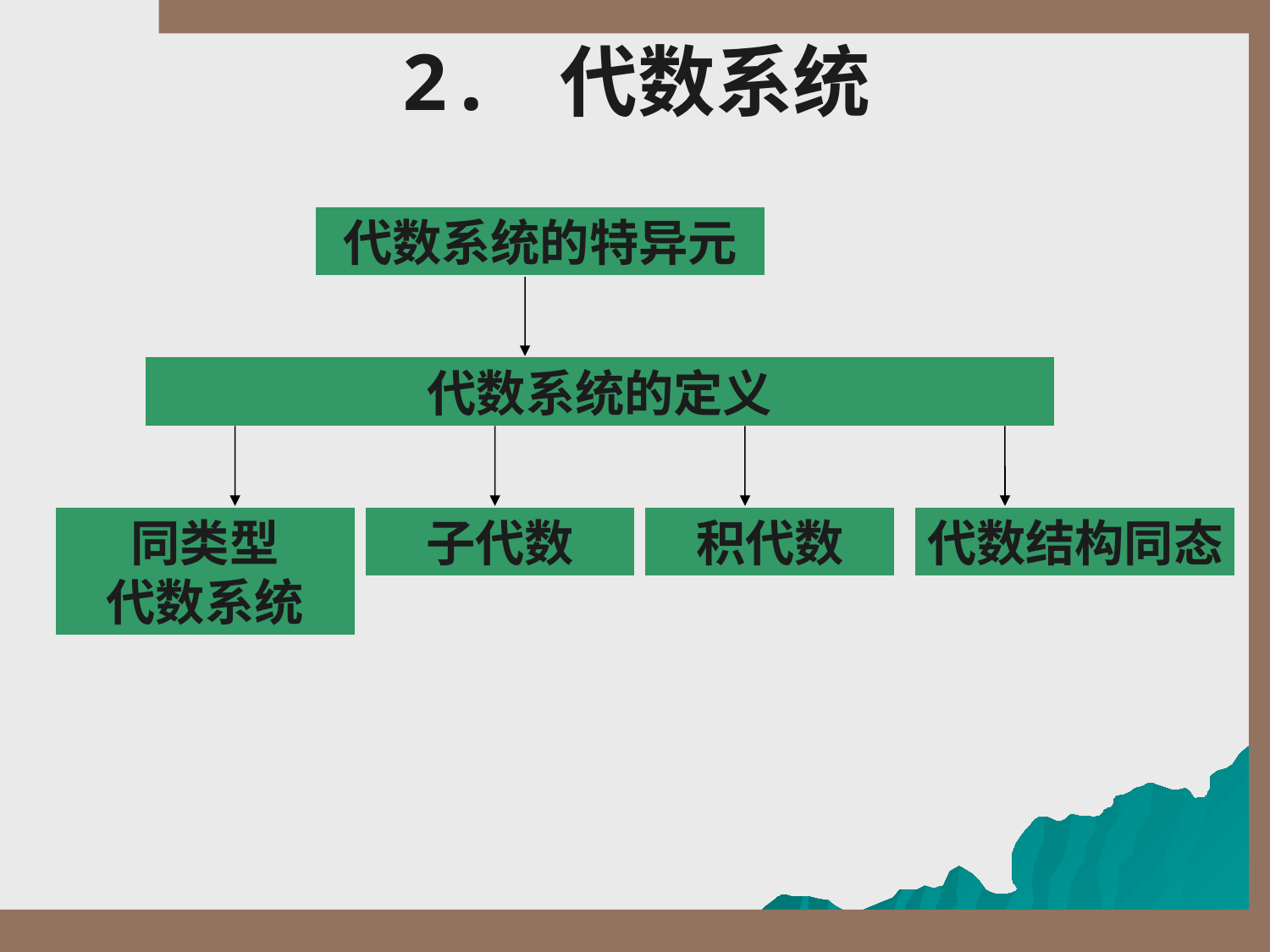

# 2. 代数系统

代数系统的特异元

代数系统的定义

同类型
代数系统
子代数
积代数
代数结构同态
14